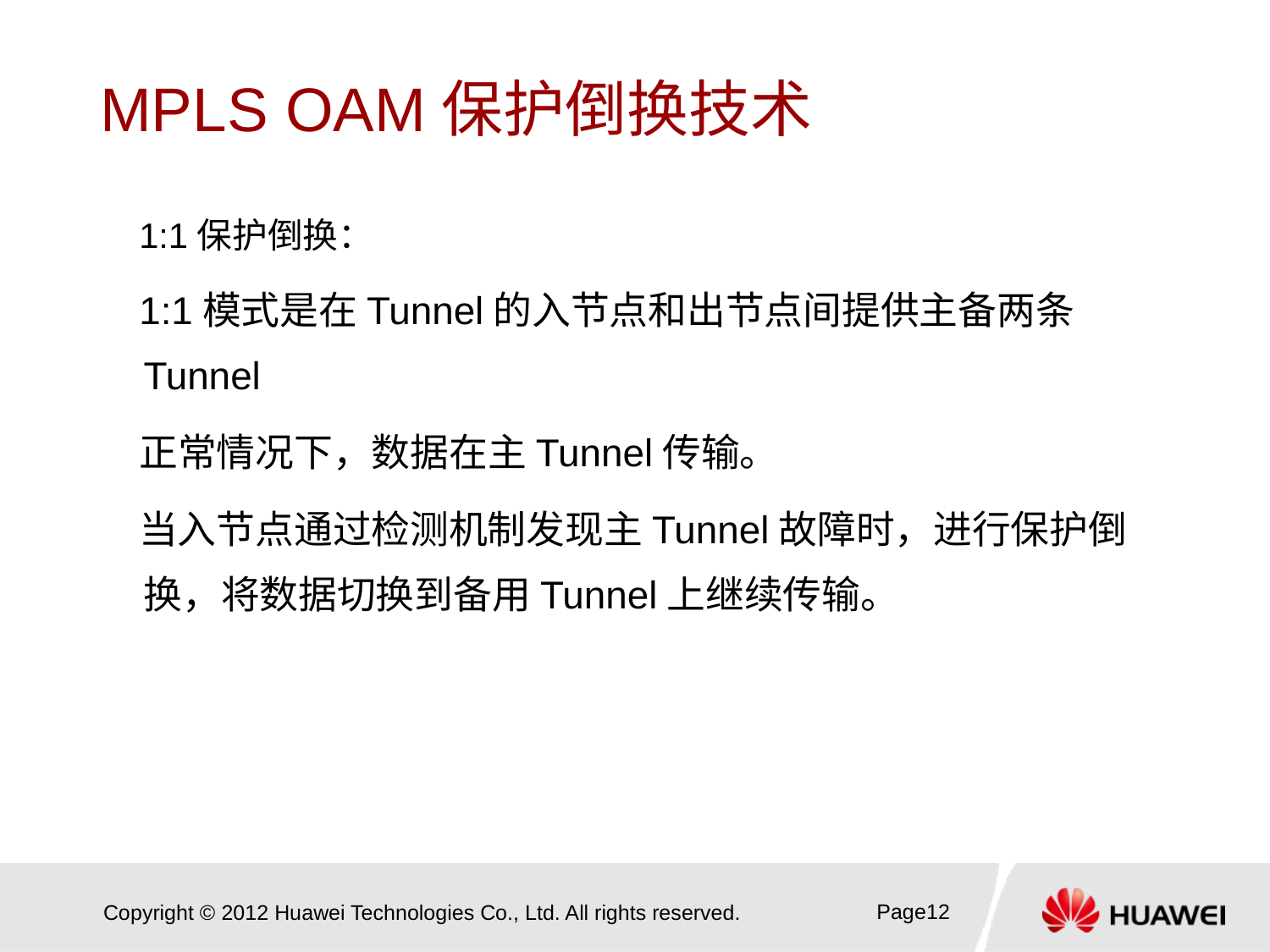

# MPLS OAM保护倒换技术
1:1保护倒换：
1:1模式是在Tunnel的入节点和出节点间提供主备两条Tunnel
正常情况下，数据在主Tunnel传输。
当入节点通过检测机制发现主Tunnel故障时，进行保护倒换，将数据切换到备用Tunnel上继续传输。

Page12